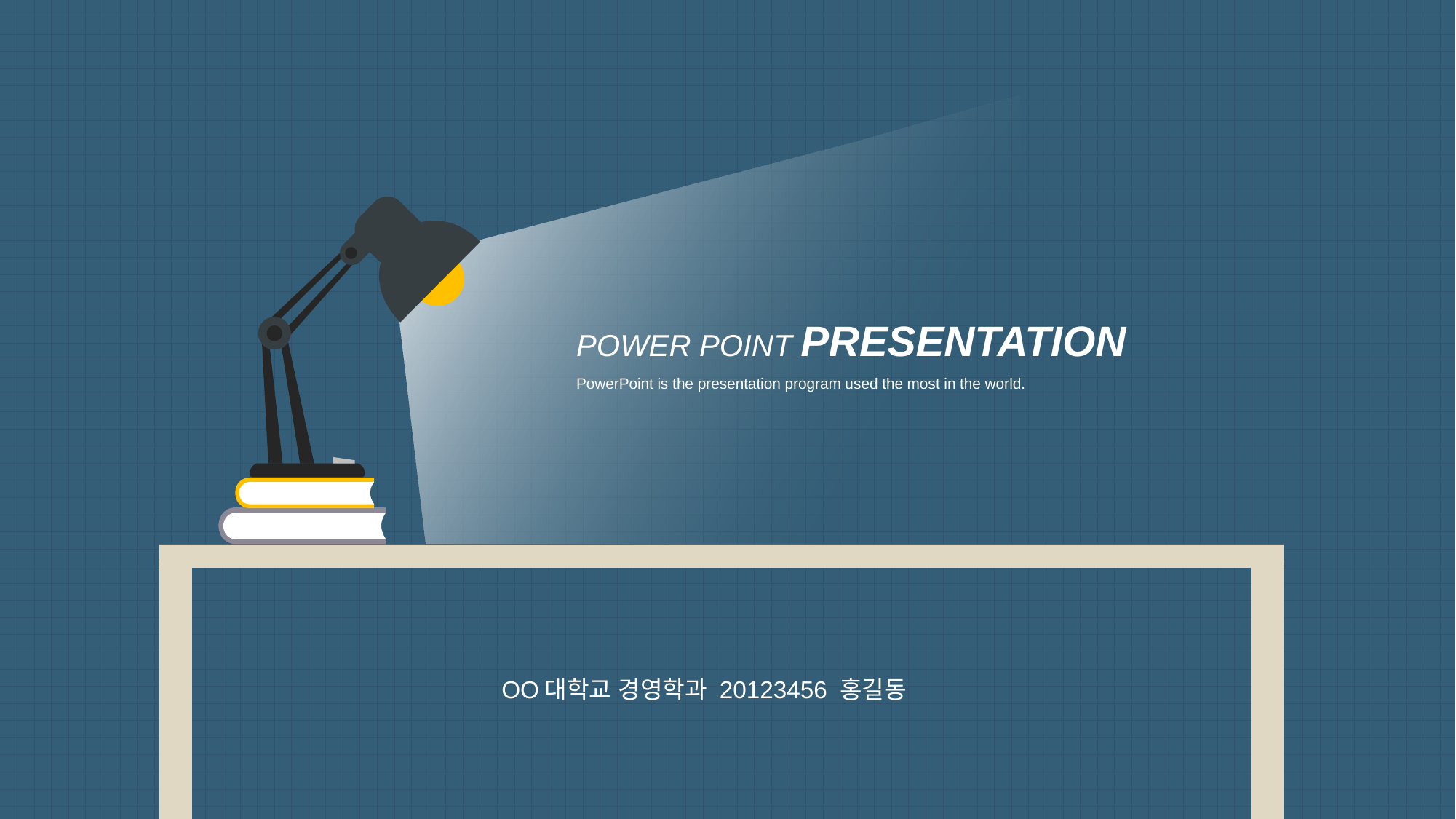

POWER POINT PRESENTATION
PowerPoint is the presentation program used the most in the world.

OO대학교 경영학과 20123456 홍길동